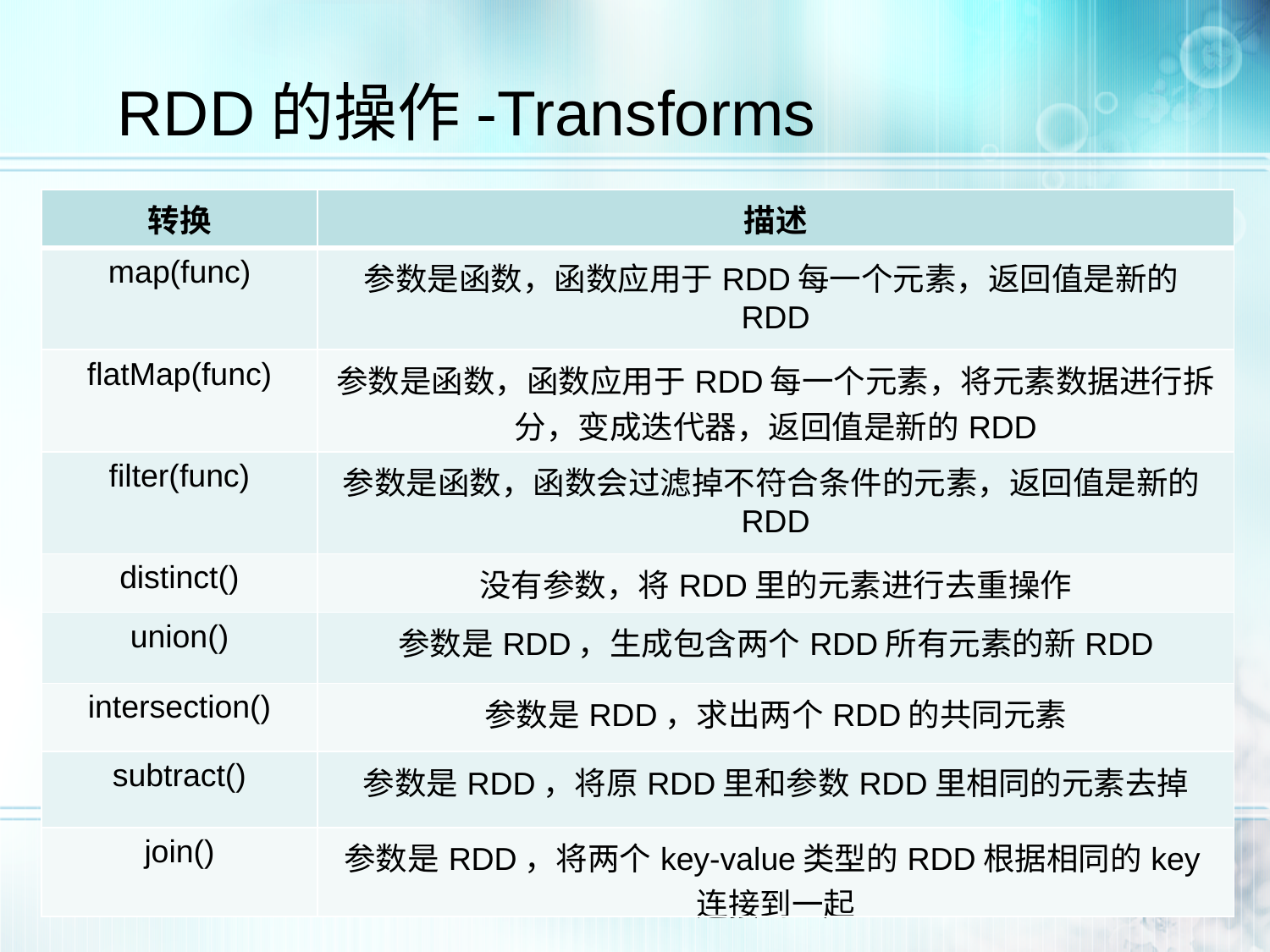

RDD的操作-Transforms
| 转换 | 描述 |
| --- | --- |
| map(func) | 参数是函数，函数应用于RDD每一个元素，返回值是新的RDD |
| flatMap(func) | 参数是函数，函数应用于RDD每一个元素，将元素数据进行拆分，变成迭代器，返回值是新的RDD |
| filter(func) | 参数是函数，函数会过滤掉不符合条件的元素，返回值是新的RDD |
| distinct() | 没有参数，将RDD里的元素进行去重操作 |
| union() | 参数是RDD，生成包含两个RDD所有元素的新RDD |
| intersection() | 参数是RDD，求出两个RDD的共同元素 |
| subtract() | 参数是RDD，将原RDD里和参数RDD里相同的元素去掉 |
| join() | 参数是RDD，将两个key-value类型的RDD根据相同的key连接到一起 |